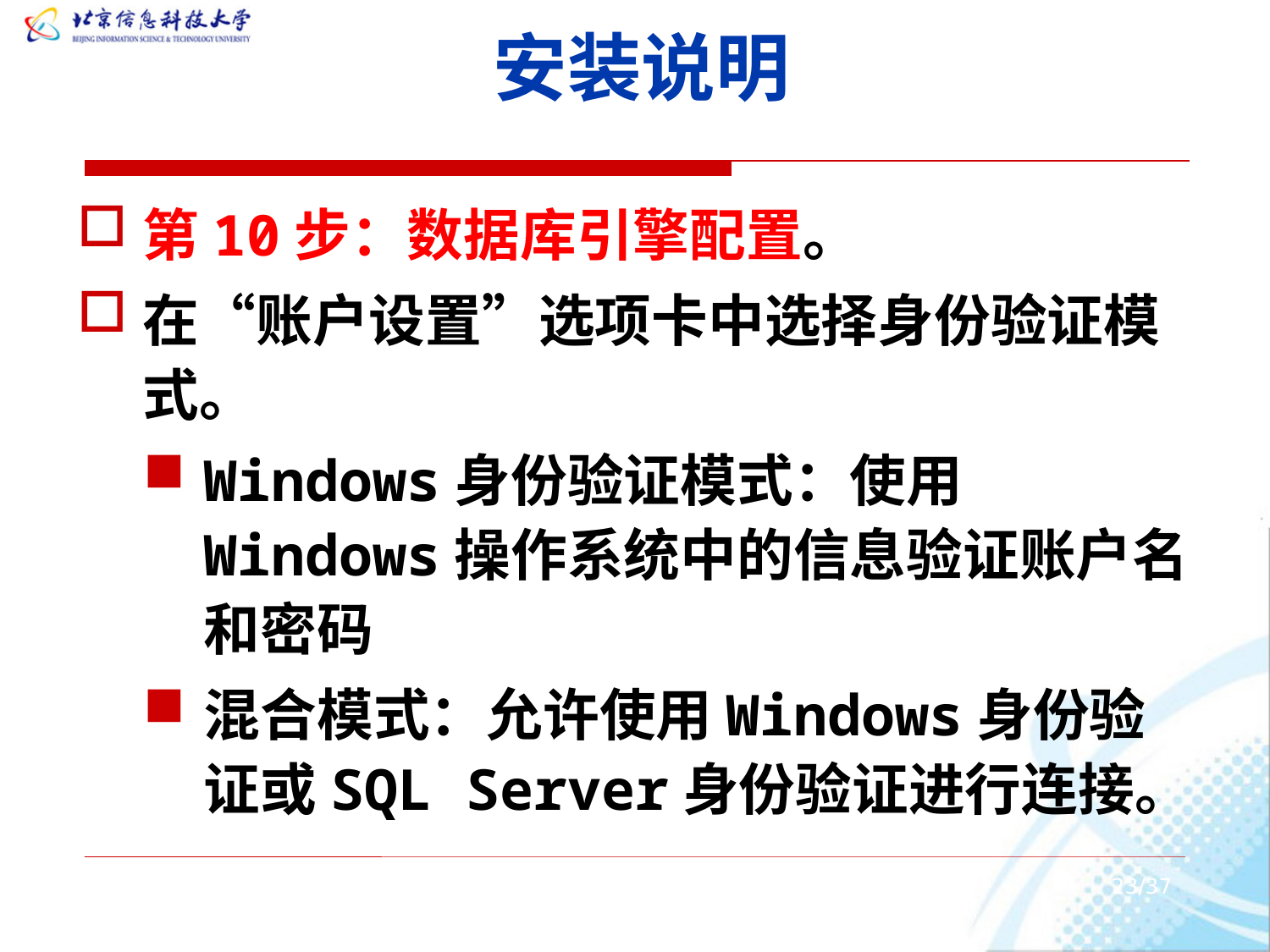

# 安装说明
第10步：数据库引擎配置。
在“账户设置”选项卡中选择身份验证模式。
Windows身份验证模式：使用Windows操作系统中的信息验证账户名和密码
混合模式：允许使用Windows身份验证或SQL Server身份验证进行连接。
23/37